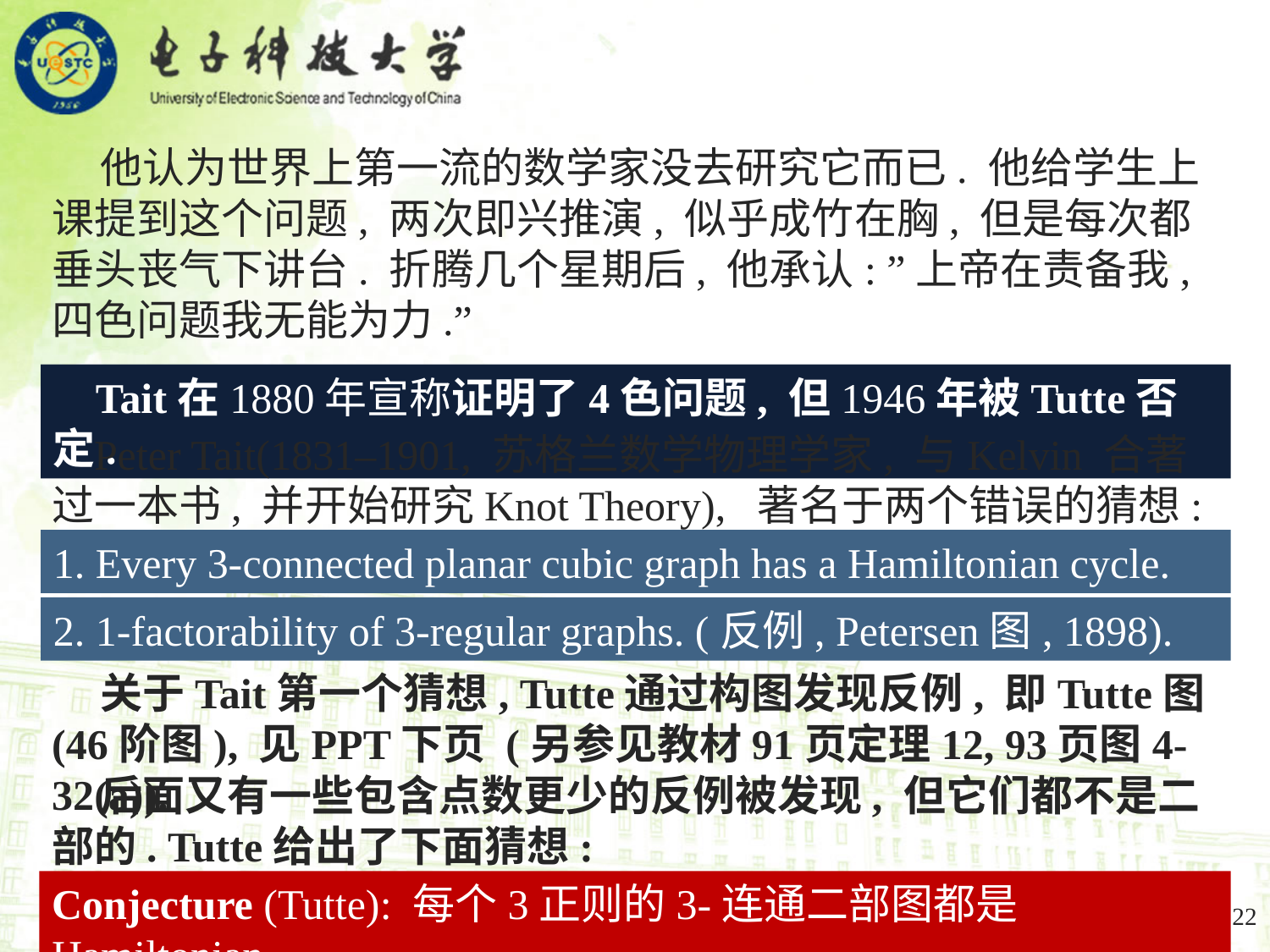

他认为世界上第一流的数学家没去研究它而已. 他给学生上课提到这个问题, 两次即兴推演, 似乎成竹在胸, 但是每次都垂头丧气下讲台. 折腾几个星期后, 他承认: ”上帝在责备我, 四色问题我无能为力.”
    Tait在1880年宣称证明了4色问题, 但1946年被Tutte否定.
    Peter Tait(1831–1901, 苏格兰数学物理学家, 与Kelvin 合著过一本书, 并开始研究Knot Theory),  著名于两个错误的猜想:
1. Every 3-connected planar cubic graph has a Hamiltonian cycle.
2. 1-factorability of 3-regular graphs. (反例, Petersen图, 1898).
    关于Tait第一个猜想, Tutte通过构图发现反例, 即Tutte图(46阶图), 见PPT下页 (另参见教材91页定理12, 93页图4-32(a)).
    后面又有一些包含点数更少的反例被发现, 但它们都不是二部的. Tutte给出了下面猜想:
Conjecture (Tutte): 每个3正则的3-连通二部图都是Hamiltonian.
22